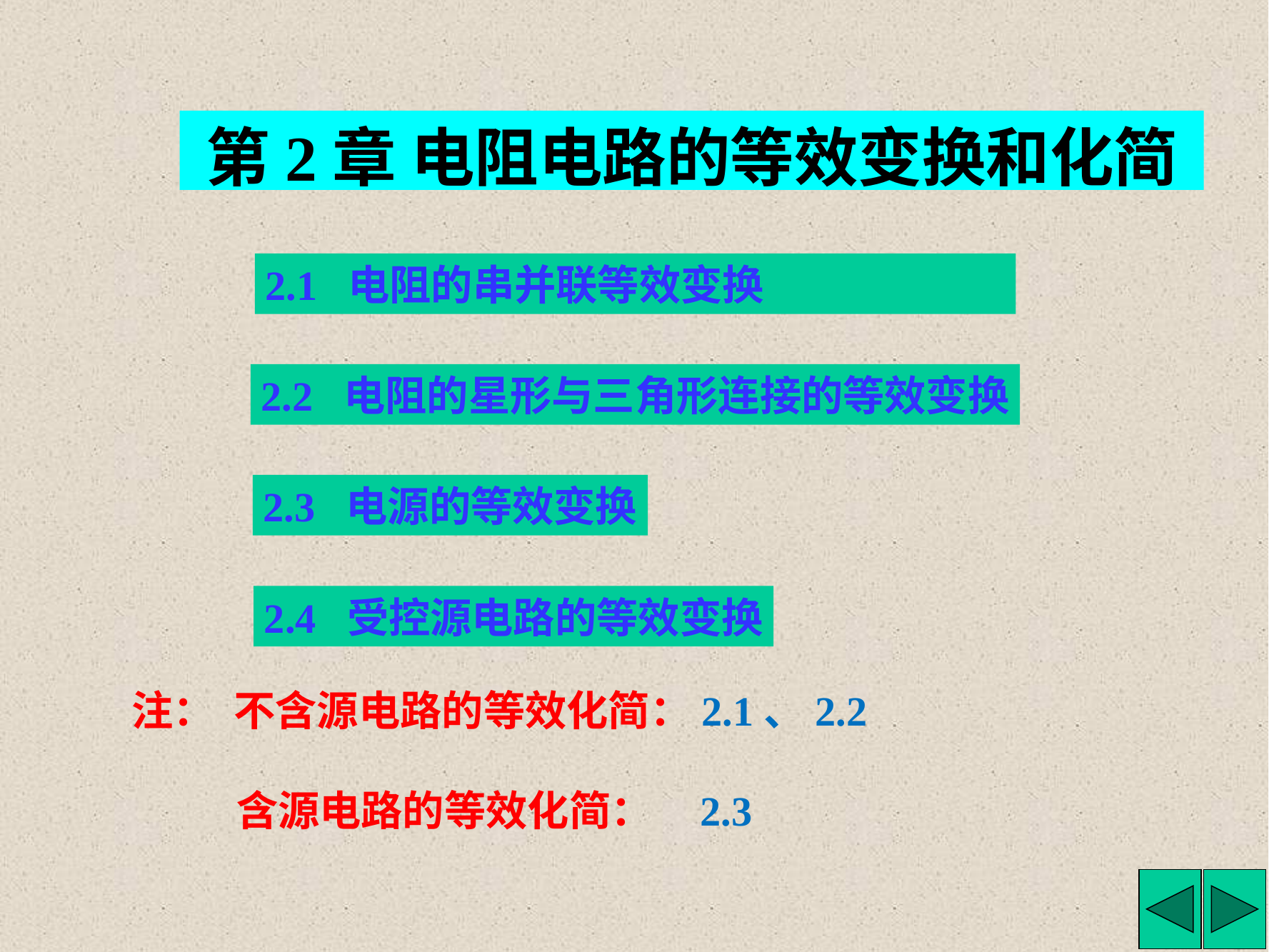

第2章 电阻电路的等效变换和化简
2.1  电阻的串并联等效变换
2.2  电阻的星形与三角形连接的等效变换
2.3  电源的等效变换
2.4  受控源电路的等效变换
注：  不含源电路的等效化简：2.1、2.2

          含源电路的等效化简：    2.3